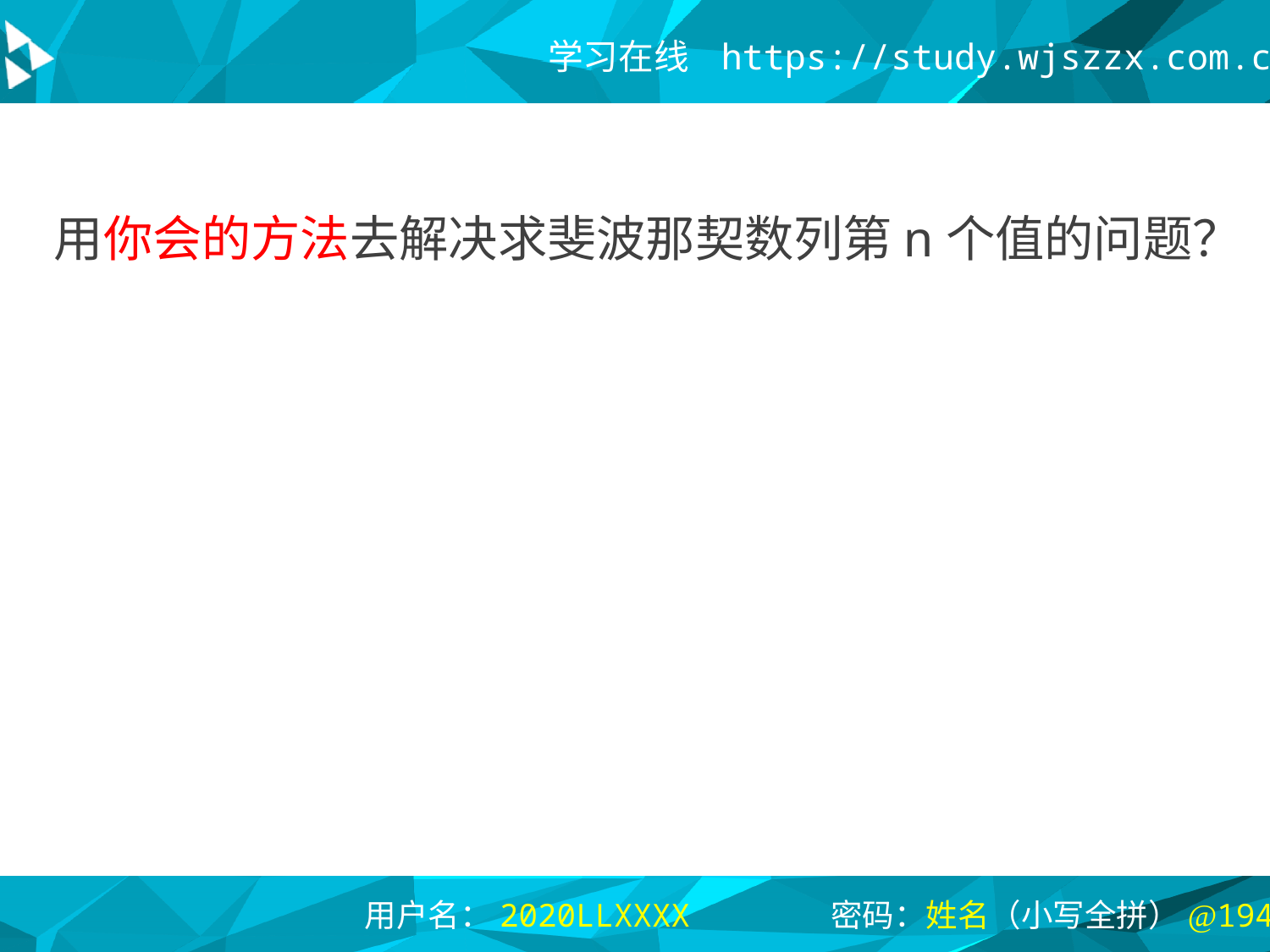

用你会的方法去解决求斐波那契数列第n个值的问题？

用表格解决斐波那契数列第n个值

表格公式：单元格 = 上一行+上第二行